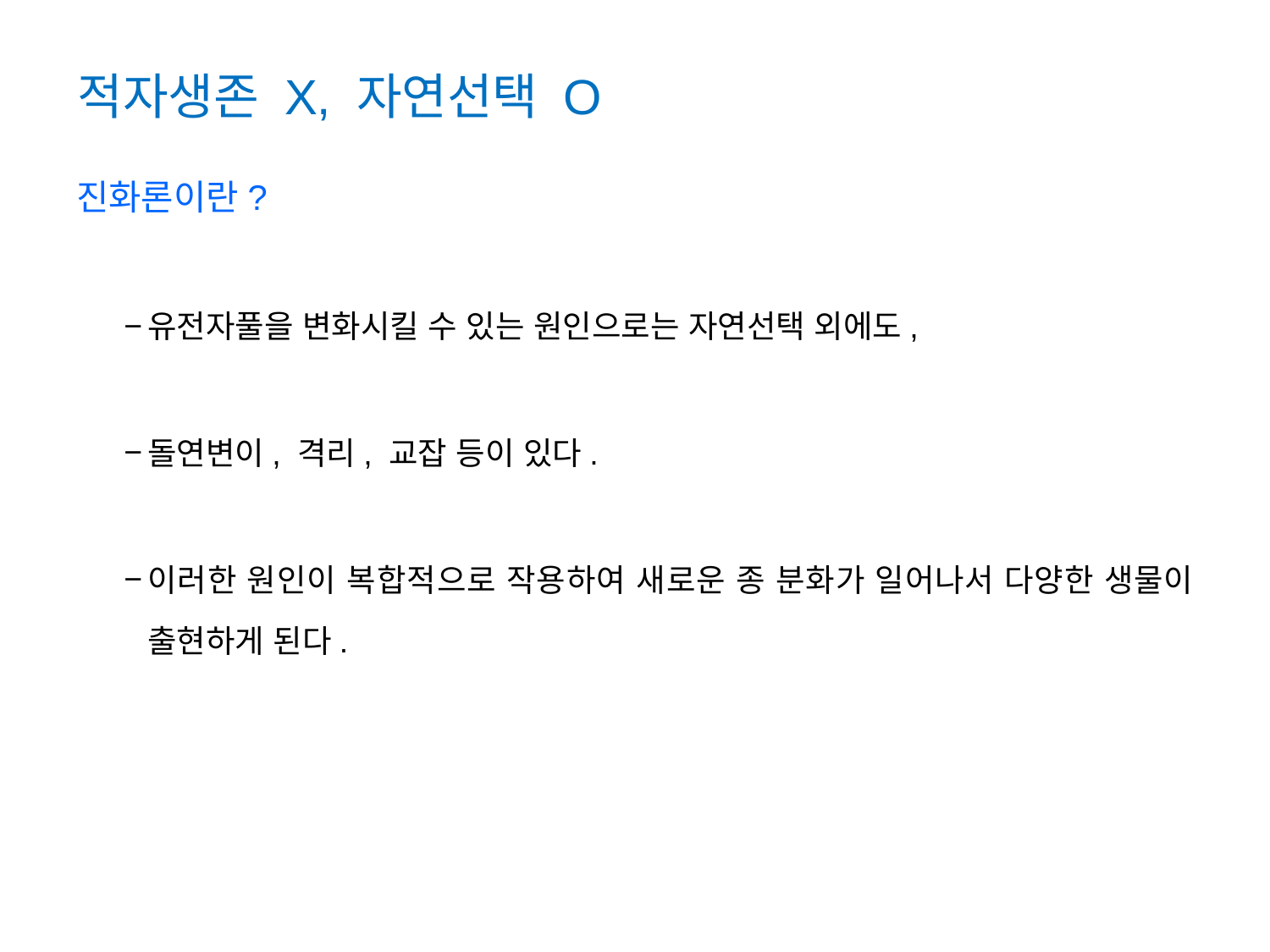

# 적자생존 X, 자연선택 O
진화론이란?

유전자풀을 변화시킬 수 있는 원인으로는 자연선택 외에도,

돌연변이, 격리, 교잡 등이 있다.

이러한 원인이 복합적으로 작용하여 새로운 종 분화가 일어나서 다양한 생물이 출현하게 된다.